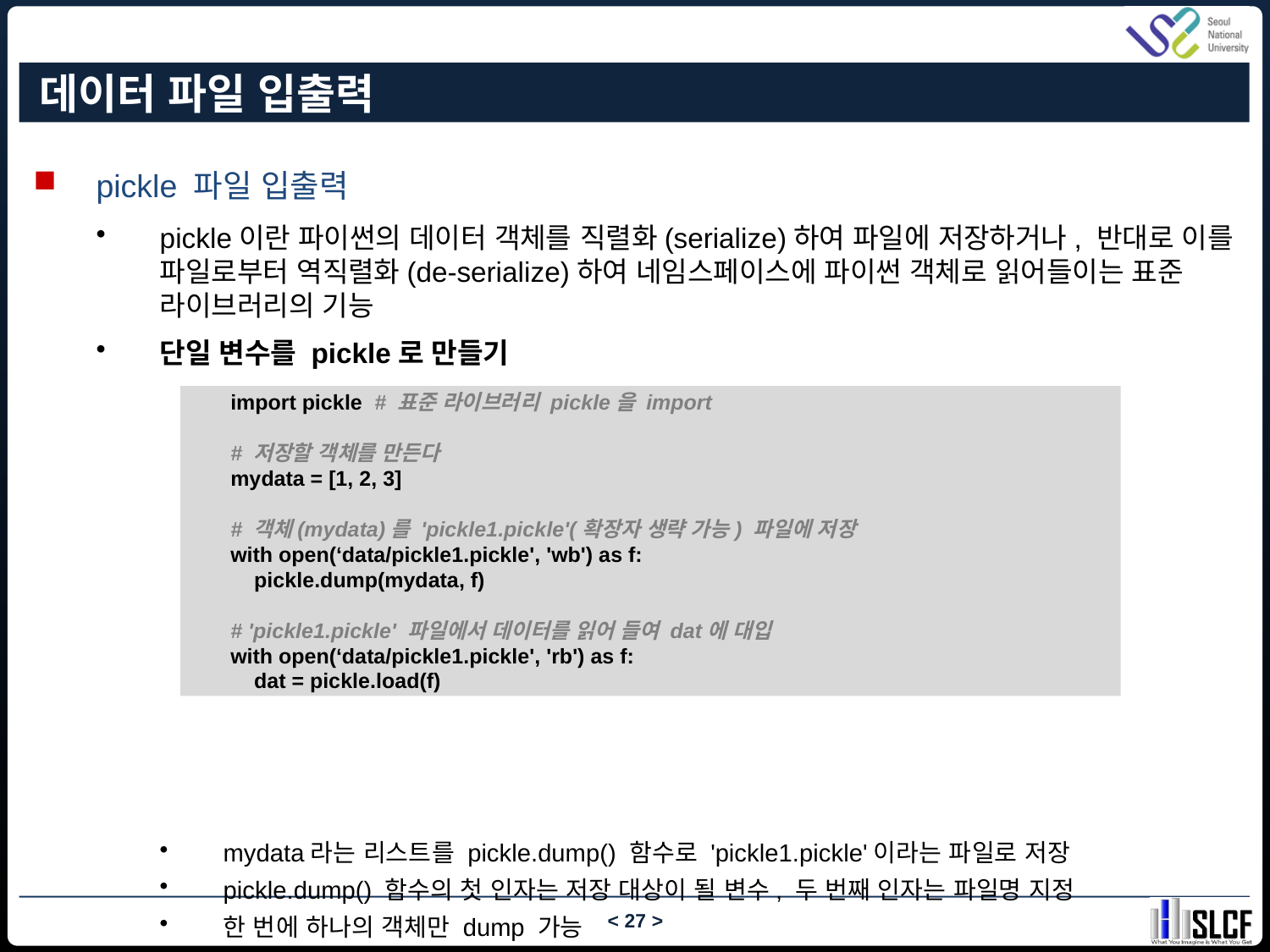

# 데이터 파일 입출력
pickle 파일 입출력
pickle이란 파이썬의 데이터 객체를 직렬화(serialize)하여 파일에 저장하거나, 반대로 이를 파일로부터 역직렬화(de-serialize)하여 네임스페이스에 파이썬 객체로 읽어들이는 표준 라이브러리의 기능
단일 변수를 pickle로 만들기

mydata라는 리스트를 pickle.dump() 함수로 'pickle1.pickle'이라는 파일로 저장
pickle.dump() 함수의 첫 인자는 저장 대상이 될 변수, 두 번째 인자는 파일명 지정
한 번에 하나의 객체만 dump 가능
열 때는 반드시 바이너리 모드로 열어야 함

import pickle  # 표준 라이브러리 pickle을 import

# 저장할 객체를 만든다
mydata = [1, 2, 3]

# 객체(mydata)를 'pickle1.pickle'(확장자 생략 가능) 파일에 저장
with open(‘data/pickle1.pickle', 'wb') as f:
    pickle.dump(mydata, f)

# 'pickle1.pickle' 파일에서 데이터를 읽어 들여 dat에 대입
with open(‘data/pickle1.pickle', 'rb') as f:
    dat = pickle.load(f)